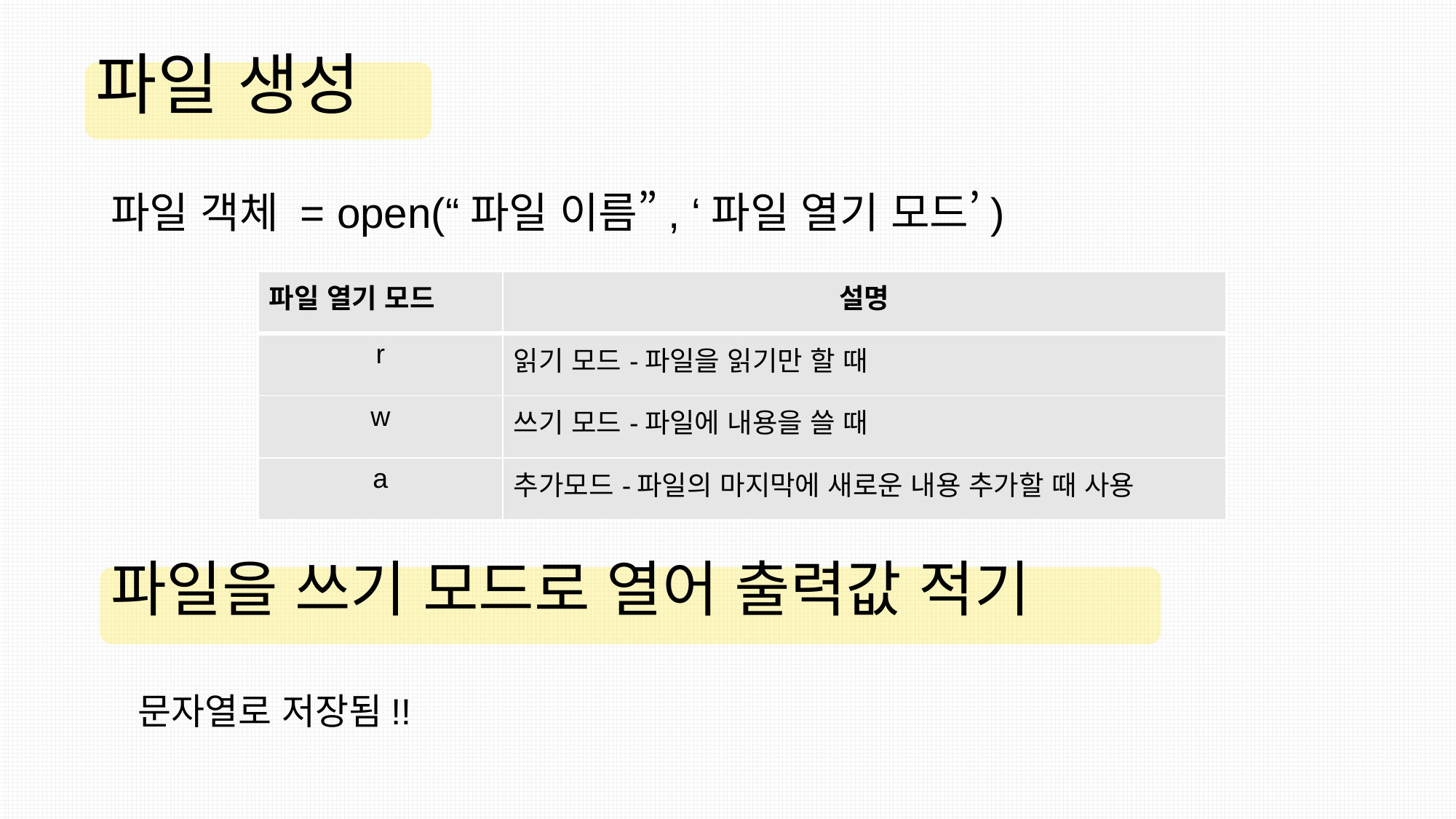

# 파일 생성

파일 객체 = open(“파일 이름”, ‘파일 열기 모드’)
| 파일 열기 모드 | 설명 |
| --- | --- |
| r | 읽기 모드-파일을 읽기만 할 때 |
| w | 쓰기 모드-파일에 내용을 쓸 때 |
| a | 추가모드-파일의 마지막에 새로운 내용 추가할 때 사용 |
파일을 쓰기 모드로 열어 출력값 적기

문자열로 저장됨!!